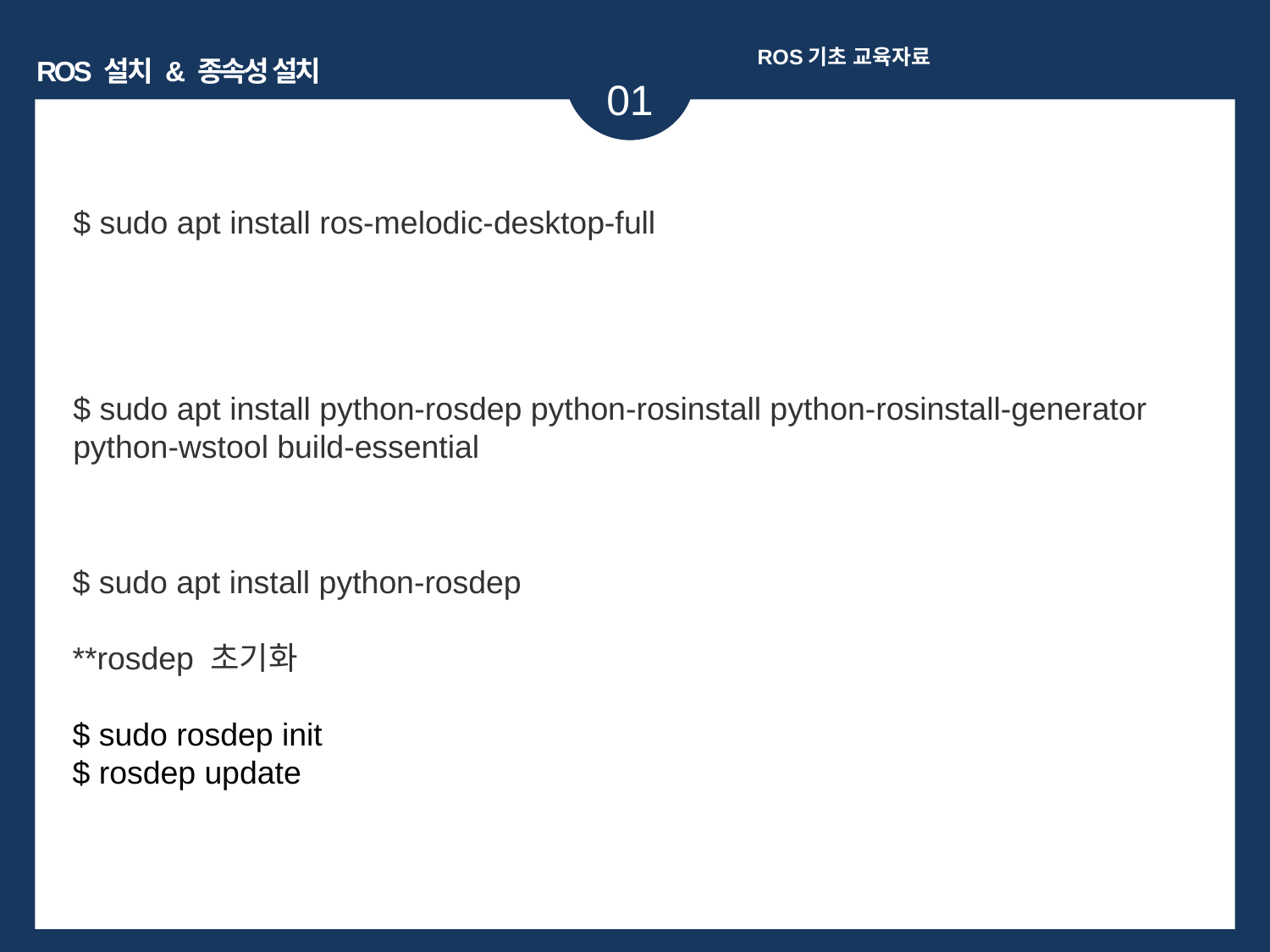

ROS기초 교육자료
ROS 설치 & 종속성 설치
01

$ sudo apt install ros-melodic-desktop-full
$ sudo apt install python-rosdep python-rosinstall python-rosinstall-generator python-wstool build-essential
$ sudo apt install python-rosdep

**rosdep 초기화

$ sudo rosdep init
$ rosdep update